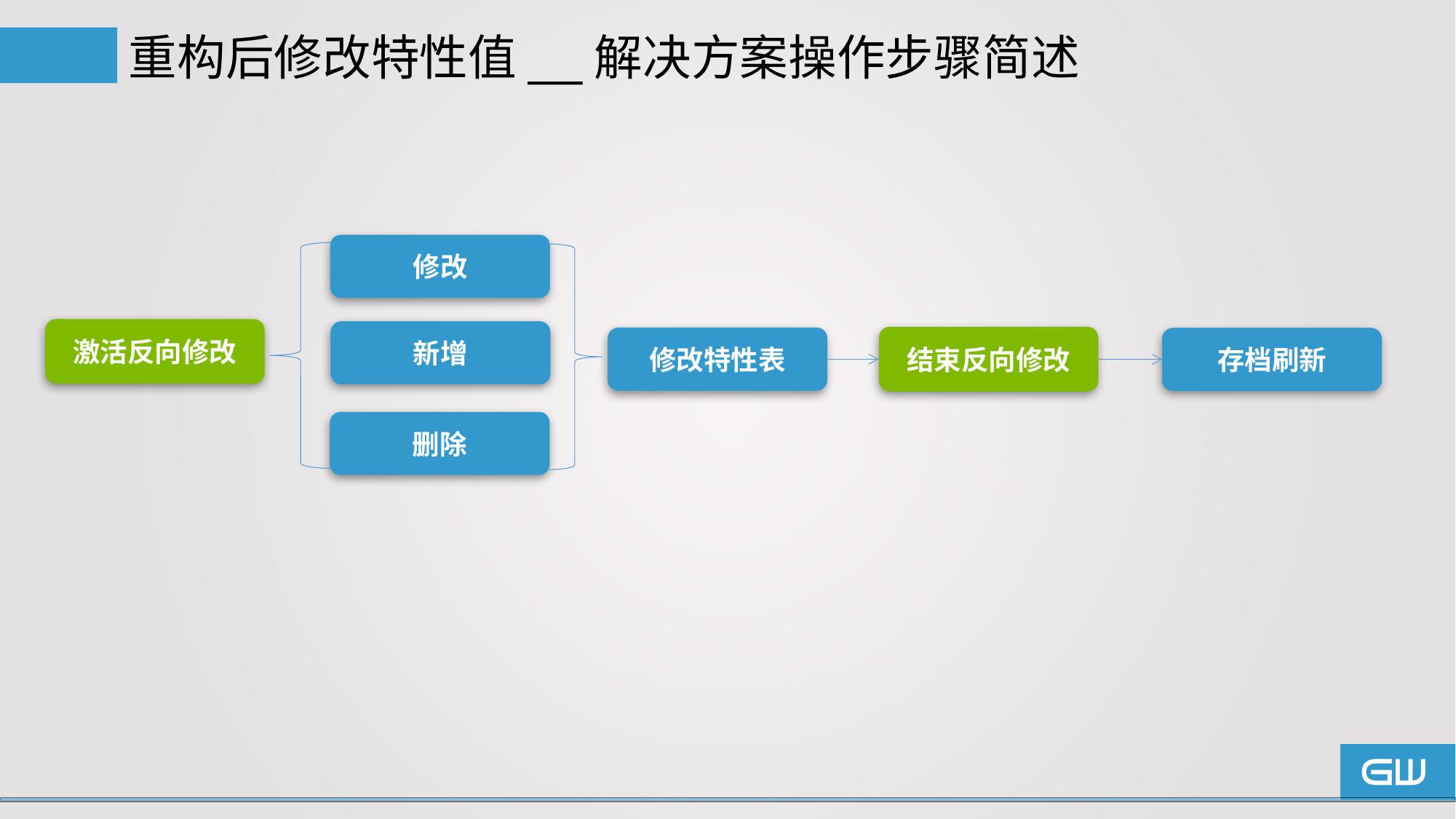

# 重构后修改特性值__解决方案操作步骤简述
修改

激活反向修改
新增
结束反向修改
修改特性表
存档刷新
删除